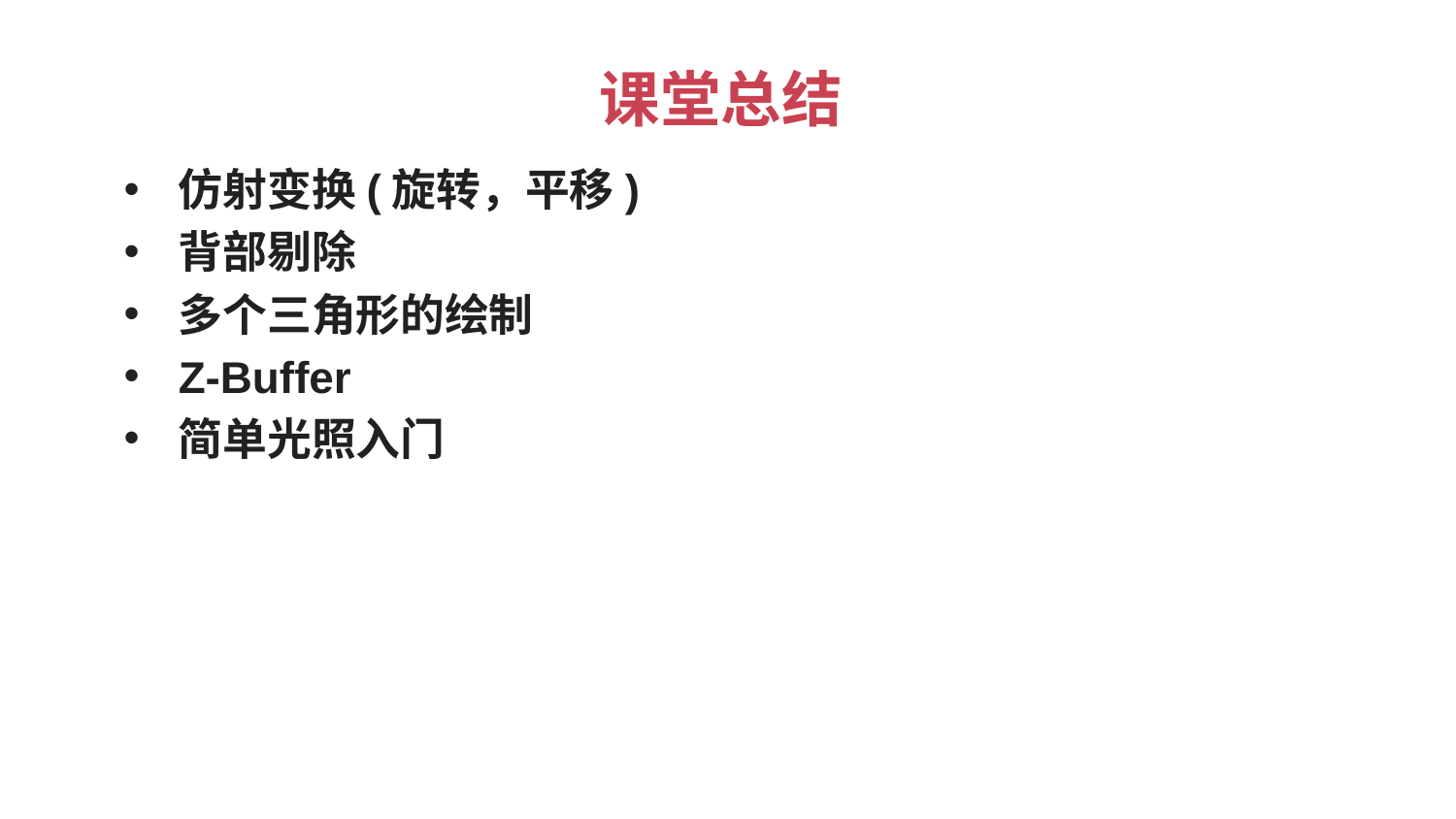

# 课堂总结
仿射变换(旋转，平移)
背部剔除
多个三角形的绘制
Z-Buffer
简单光照入门